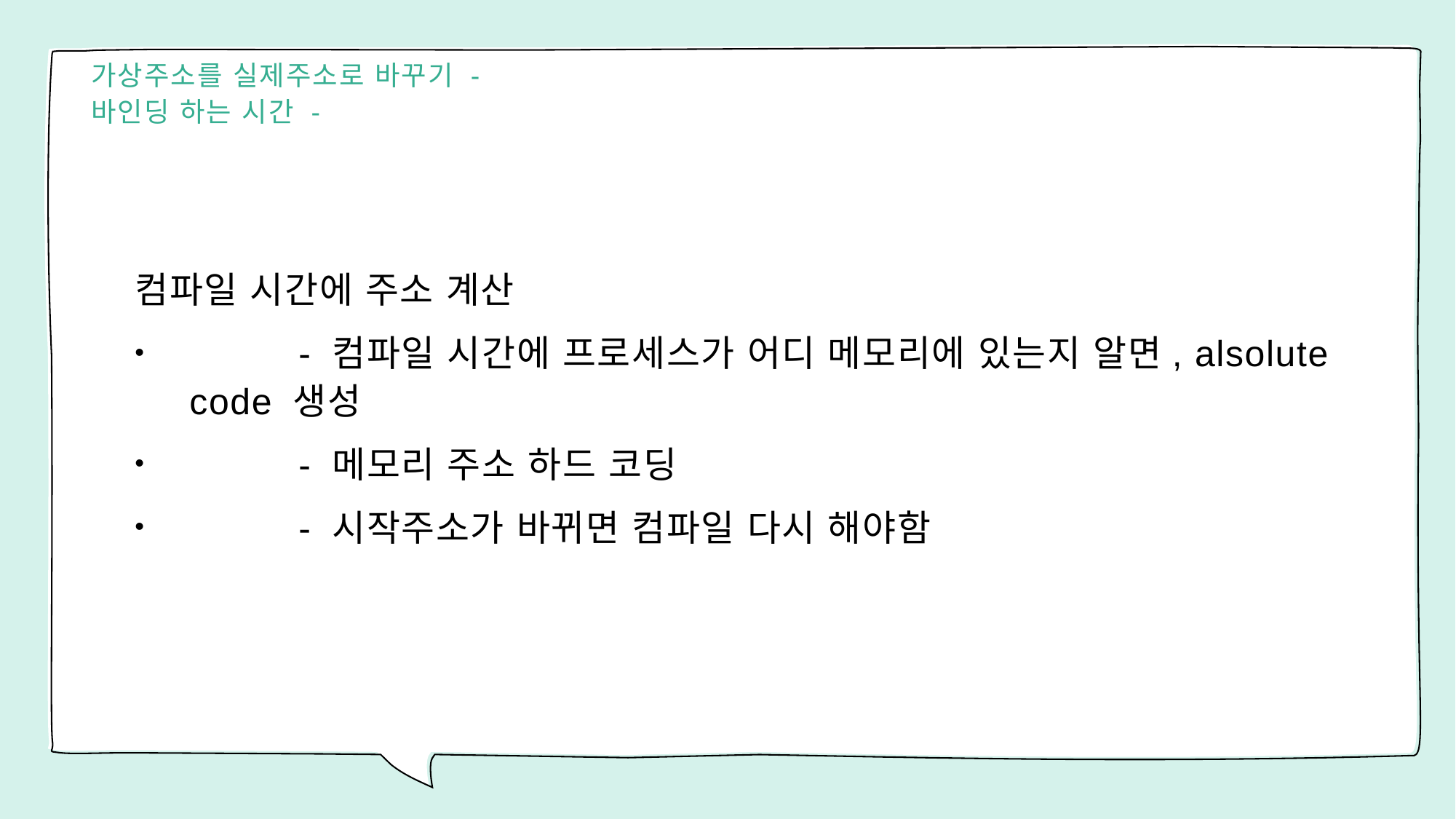

# 가상주소를 실제주소로 바꾸기 - 바인딩 하는 시간 -
컴파일 시간에 주소 계산
	- 컴파일 시간에 프로세스가 어디 메모리에 있는지 알면, alsolute code 생성
	- 메모리 주소 하드 코딩
	- 시작주소가 바뀌면 컴파일 다시 해야함